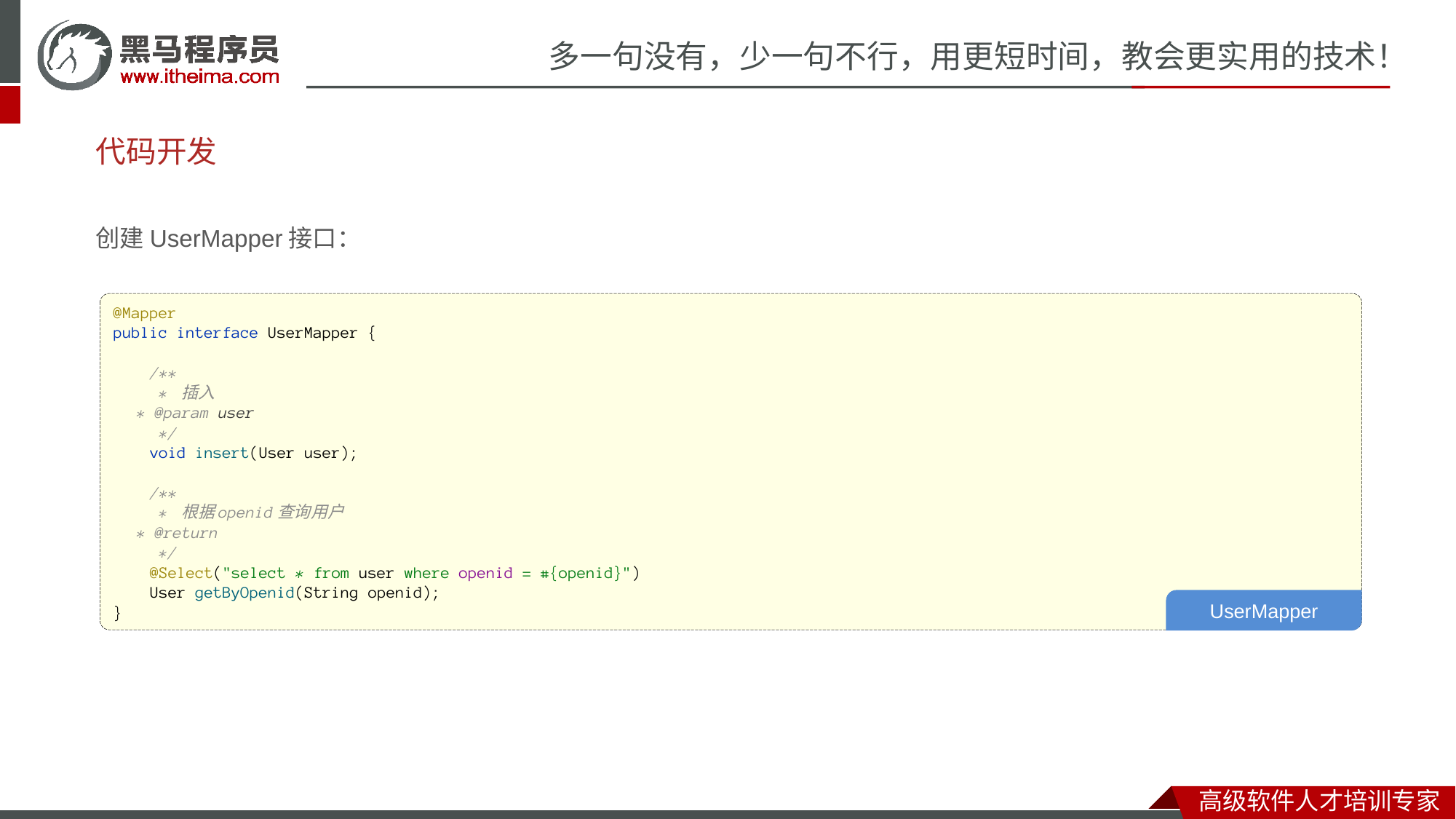

# 代码开发
创建UserMapper接口：
@Mapper
public interface UserMapper {
    /**
     * 插入
     * @param user
     */
    void insert(User user);
    /**
     * 根据openid查询用户
     * @return
     */
    @Select("select * from user where openid = #{openid}")
    User getByOpenid(String openid);
}
UserMapper